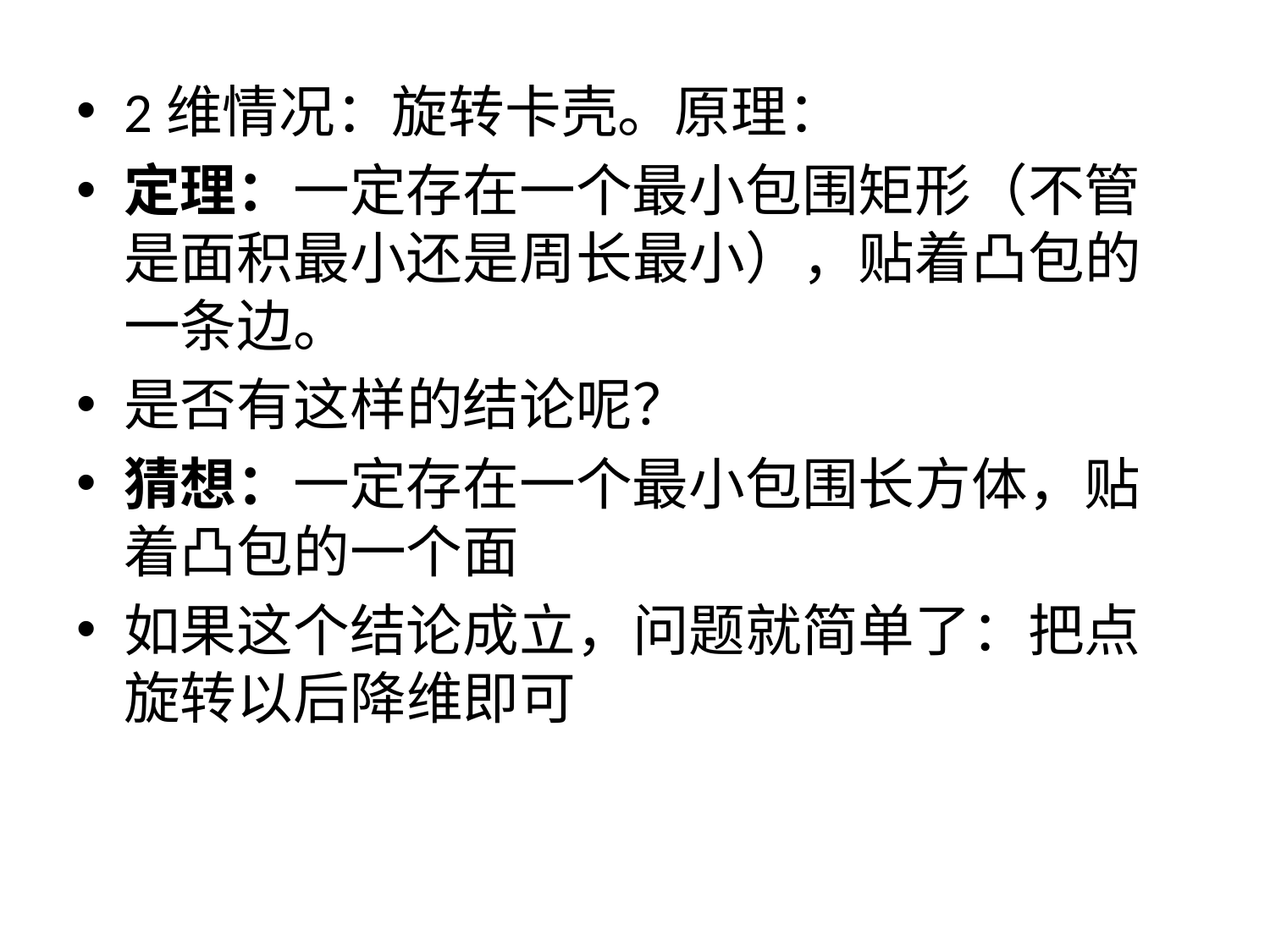

2维情况：旋转卡壳。原理：
定理：一定存在一个最小包围矩形（不管是面积最小还是周长最小），贴着凸包的一条边。
是否有这样的结论呢？
猜想：一定存在一个最小包围长方体，贴着凸包的一个面
如果这个结论成立，问题就简单了：把点旋转以后降维即可